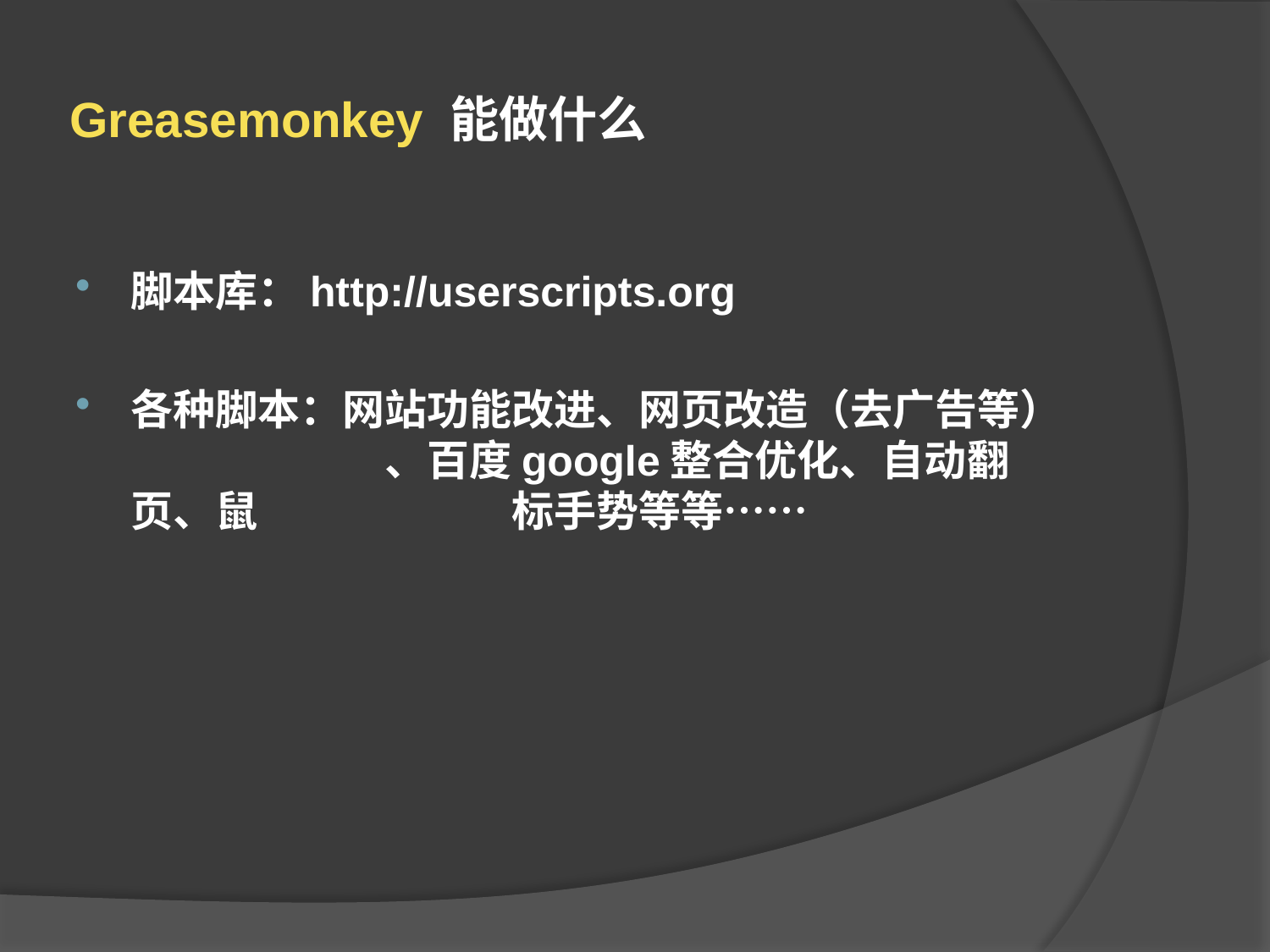

# Greasemonkey 能做什么
脚本库：http://userscripts.org

各种脚本：网站功能改进、网页改造（去广告等）   		、百度google整合优化、自动翻页、鼠    		标手势等等……